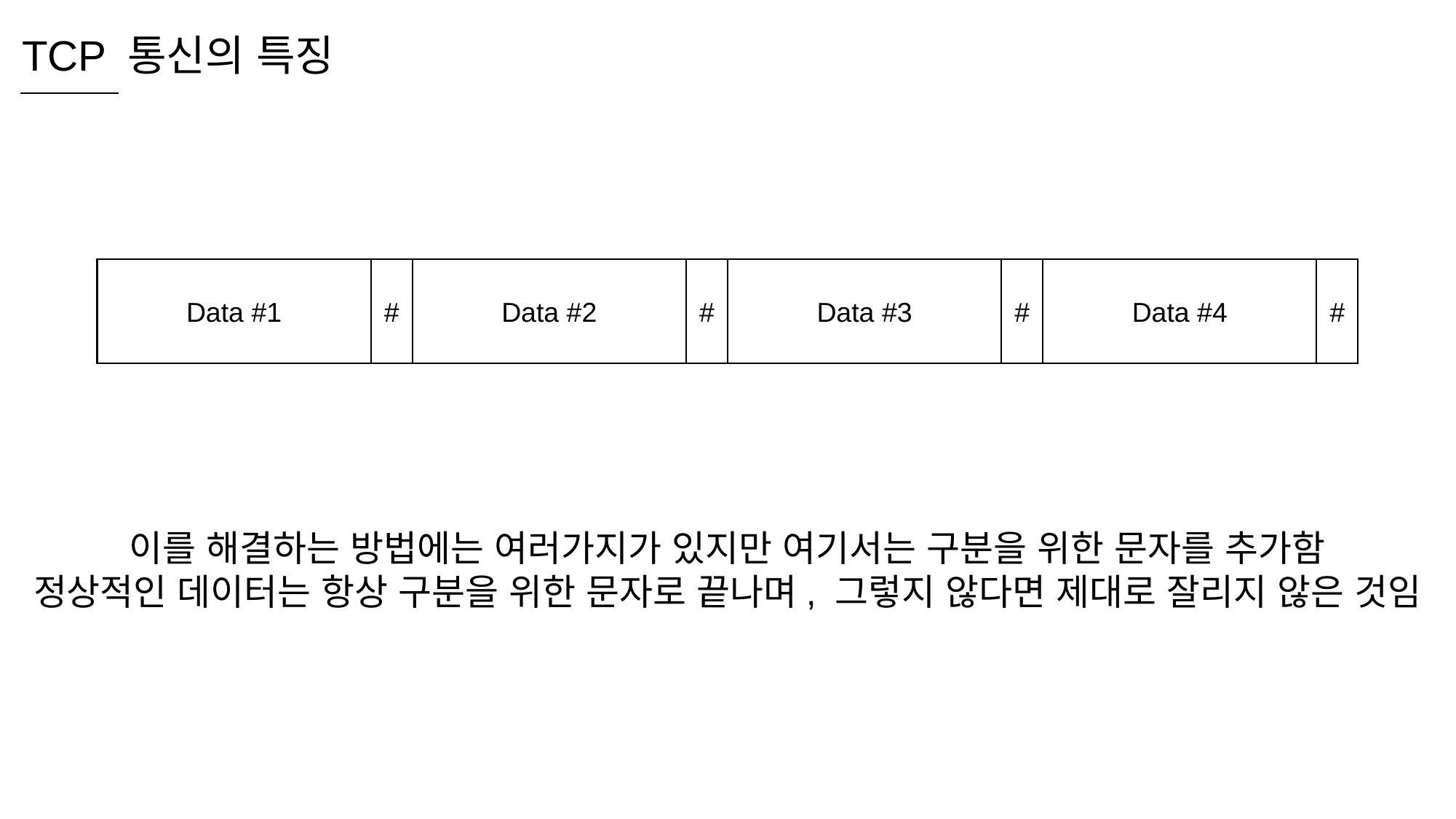

TCP 통신의 특징
Data #1
#
Data #2
#
Data #3
#
Data #4
#
이를 해결하는 방법에는 여러가지가 있지만 여기서는 구분을 위한 문자를 추가함
정상적인 데이터는 항상 구분을 위한 문자로 끝나며, 그렇지 않다면 제대로 잘리지 않은 것임